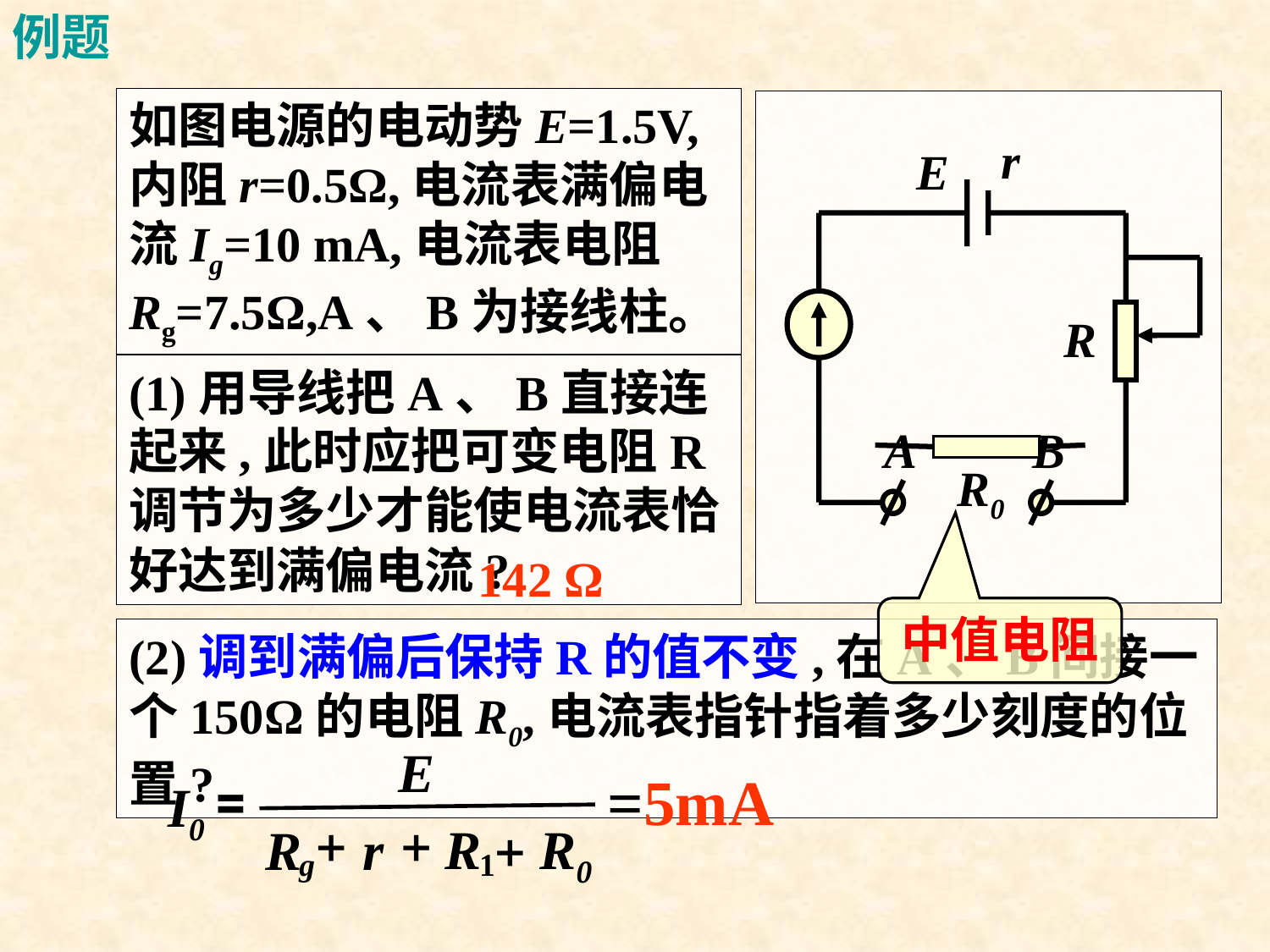

例题
如图电源的电动势E=1.5V,内阻r=0.5Ω,电流表满偏电流Ig=10 mA,电流表电阻Rg=7.5Ω,A、B为接线柱。

r
E

  R
A
B
(1)用导线把A、B直接连起来,此时应把可变电阻R调节为多少才能使电流表恰好达到满偏电流?

R0
142 Ω
中值电阻
(2)调到满偏后保持R的值不变,在A、B间接一个150Ω的电阻R0,电流表指针指着多少刻度的位置?

E
=
I0

+
+
R
+
R0
R
r
g
1
=5mA